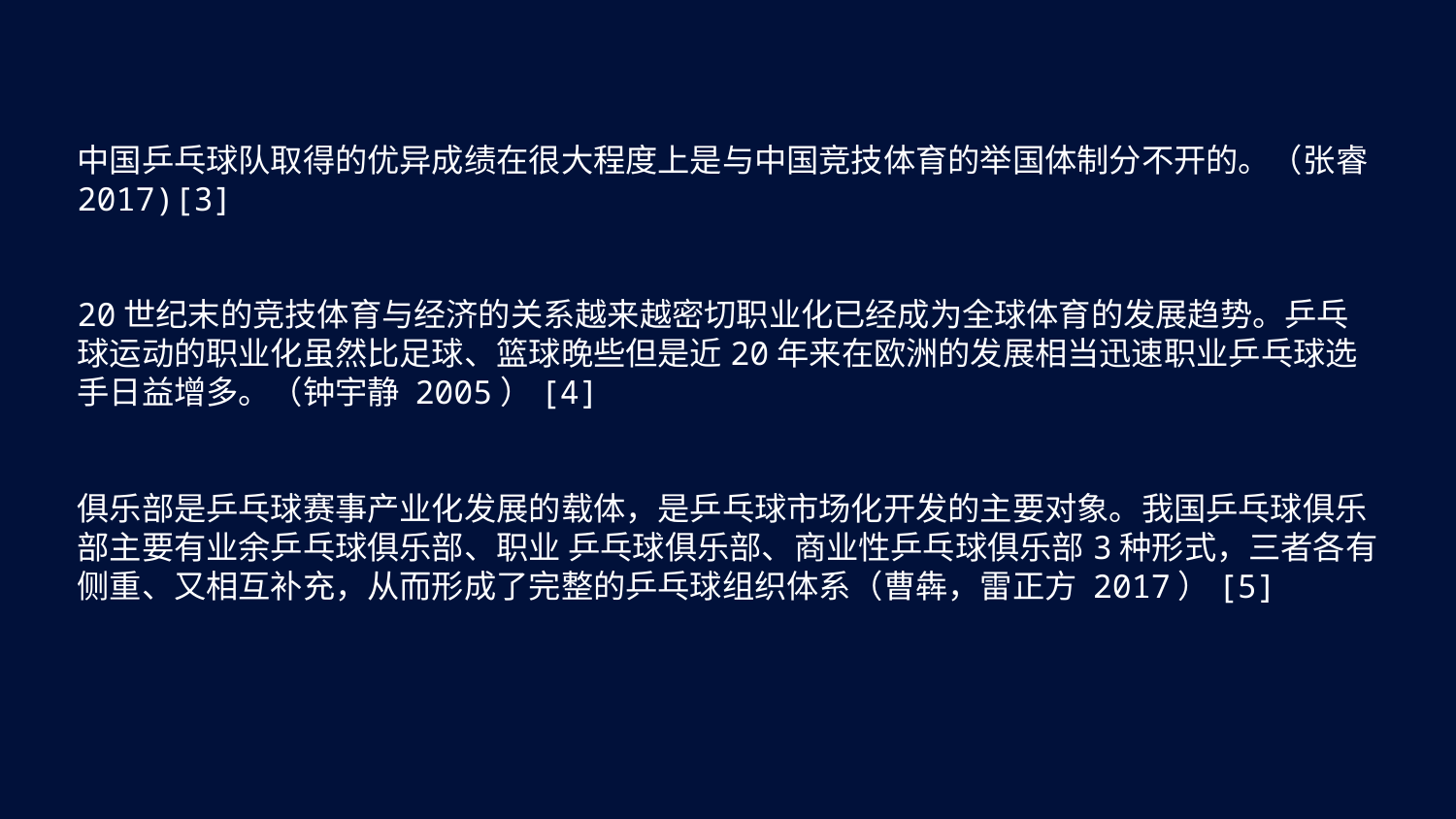

中国乒乓球队取得的优异成绩在很大程度上是与中国竞技体育的举国体制分不开的。（张睿 2017)[3]

20世纪末的竞技体育与经济的关系越来越密切职业化已经成为全球体育的发展趋势。乒乓球运动的职业化虽然比足球、篮球晚些但是近20年来在欧洲的发展相当迅速职业乒乓球选手日益增多。（钟宇静 2005）[4]

俱乐部是乒乓球赛事产业化发展的载体，是乒乓球市场化开发的主要对象。我国乒乓球俱乐部主要有业余乒乓球俱乐部、职业 乒乓球俱乐部、商业性乒乓球俱乐部3种形式，三者各有侧重、又相互补充，从而形成了完整的乒乓球组织体系（曹犇，雷正方 2017）[5]